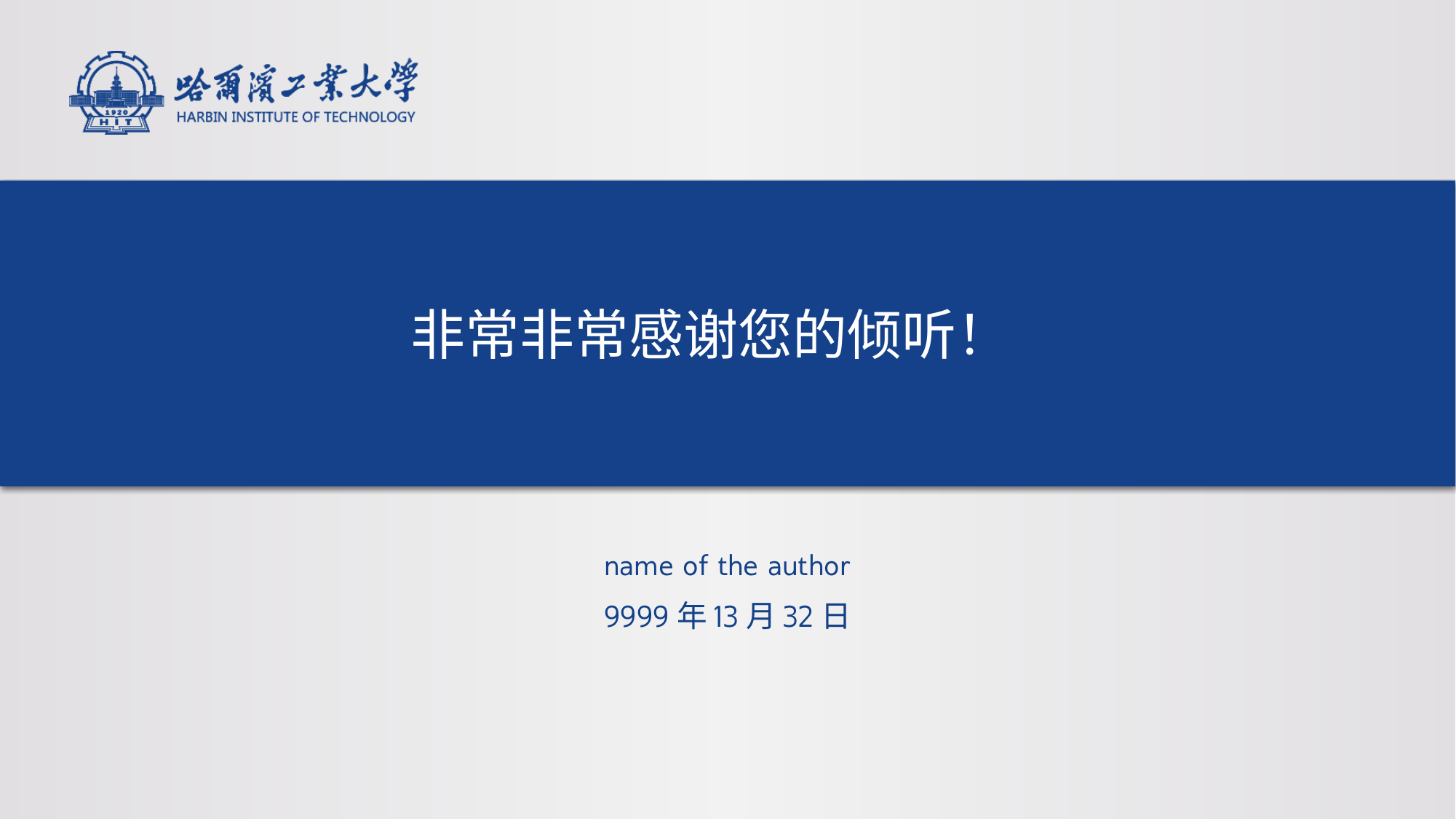

# 非常非常感谢您的倾听！
name of the author
9999年13月32日